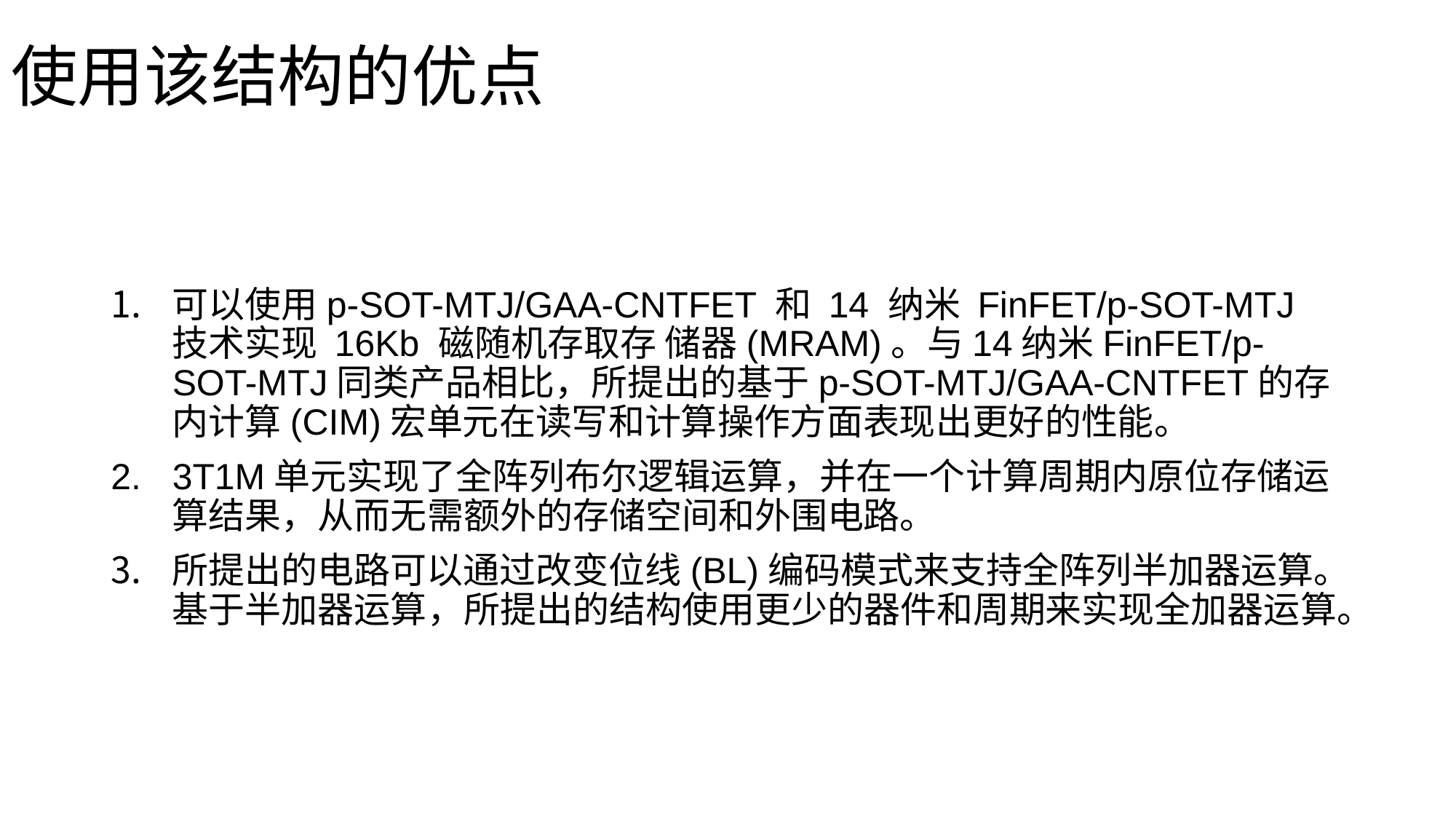

# 使用该结构的优点
可以使用p-SOT-MTJ/GAA-CNTFET 和 14 纳米 FinFET/p-SOT-MTJ 技术实现 16Kb 磁随机存取存 储器(MRAM)。与14纳米FinFET/p-SOT-MTJ同类产品相比，所提出的基于p-SOT-MTJ/GAA-CNTFET的存内计算(CIM)宏单元在读写和计算操作方面表现出更好的性能。
3T1M单元实现了全阵列布尔逻辑运算，并在一个计算周期内原位存储运算结果，从而无需额外的存储空间和外围电路。
所提出的电路可以通过改变位线(BL)编码模式来支持全阵列半加器运算。基于半加器运算，所提出的结构使用更少的器件和周期来实现全加器运算。